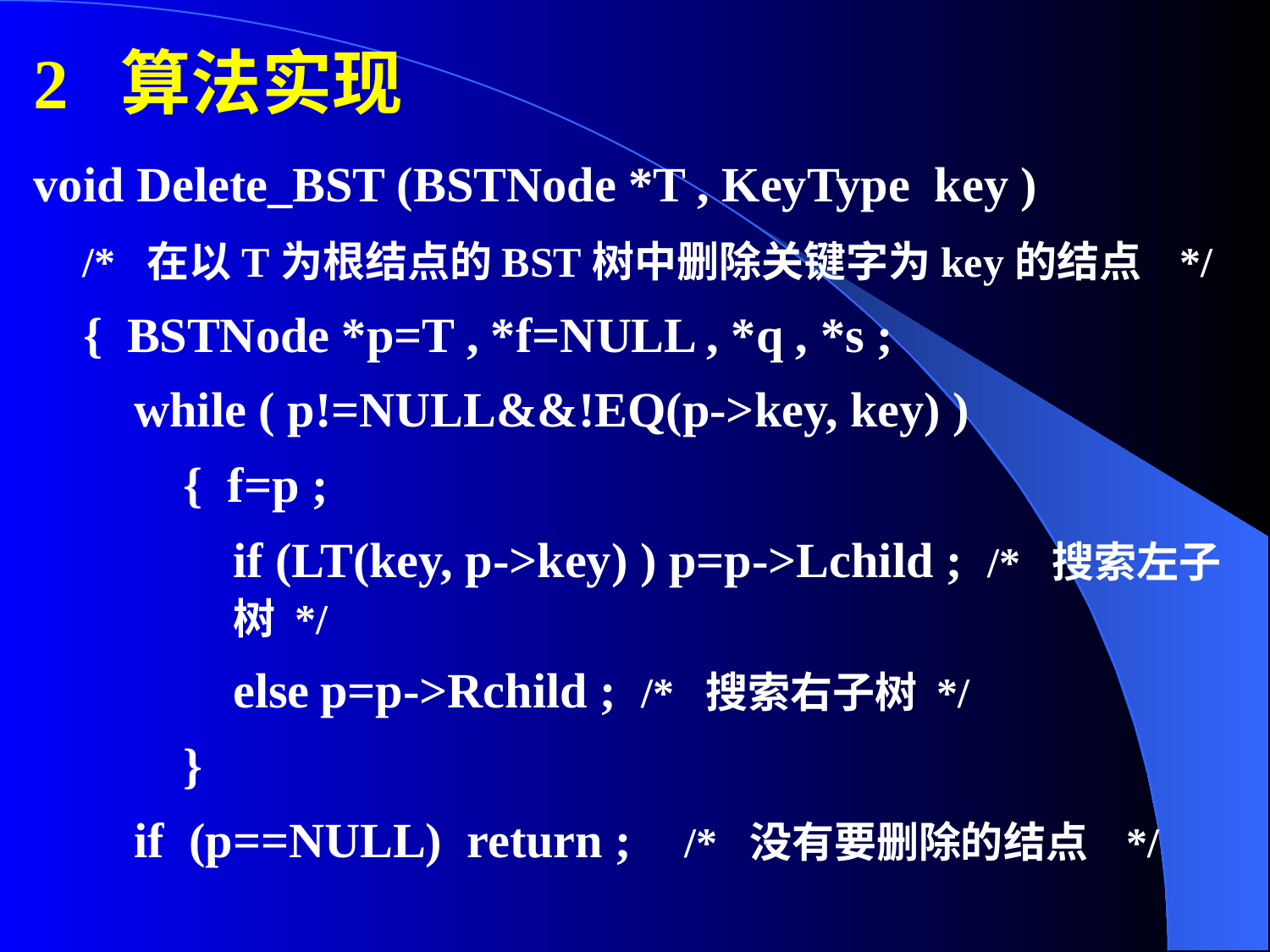

2  算法实现
void Delete_BST (BSTNode *T , KeyType  key )
    /*  在以T为根结点的BST树中删除关键字为key的结点   */
{  BSTNode *p=T , *f=NULL , *q , *s ;
while ( p!=NULL&&!EQ(p->key, key) )
{  f=p ;
if (LT(key, p->key) ) p=p->Lchild ;  /*  搜索左子树 */
else p=p->Rchild ;  /*  搜索右子树 */
}
if  (p==NULL)  return ;     /*  没有要删除的结点   */